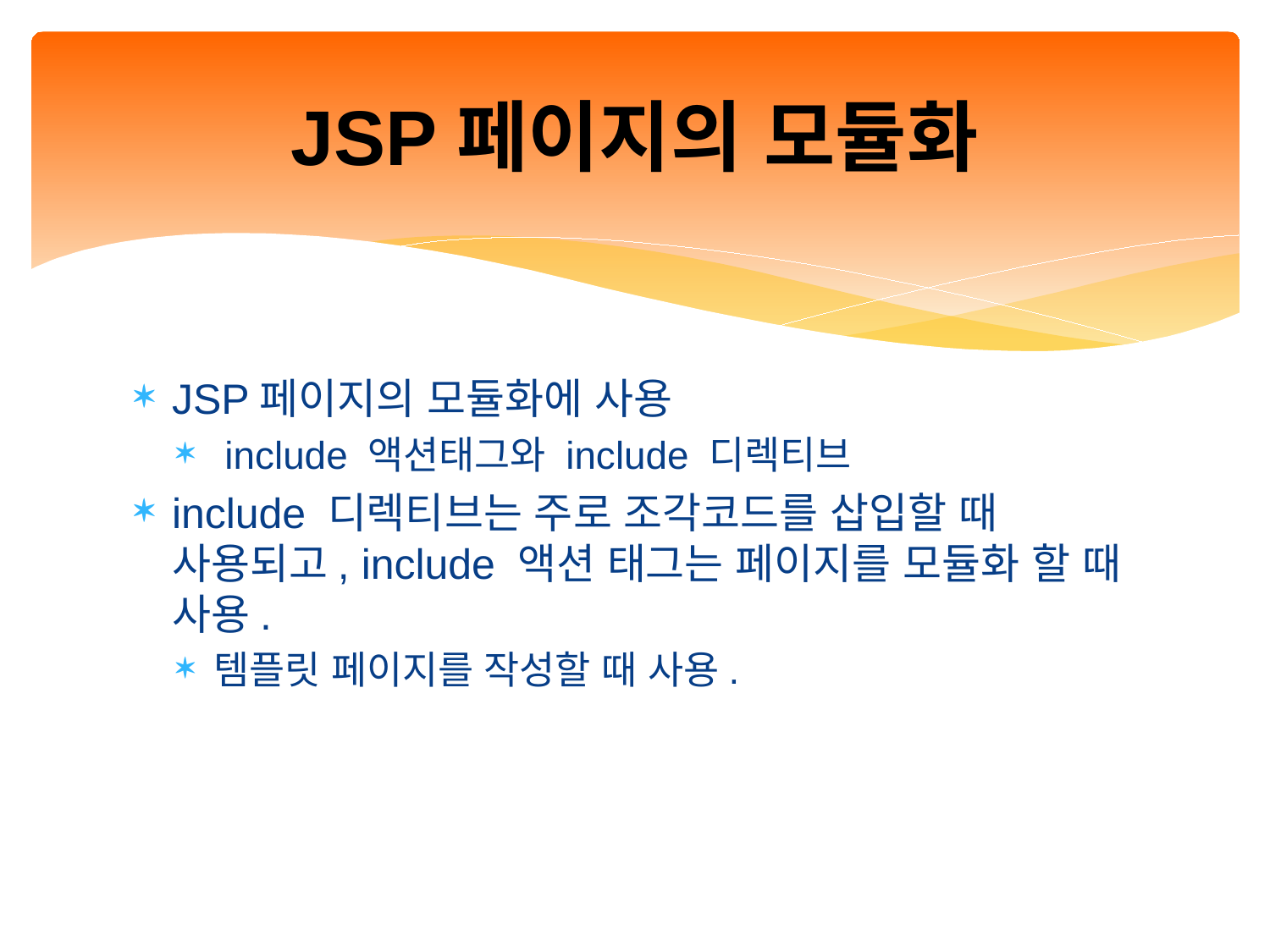

# JSP페이지의 모듈화
JSP페이지의 모듈화에 사용
 include 액션태그와 include 디렉티브
include 디렉티브는 주로 조각코드를 삽입할 때 사용되고, include 액션 태그는 페이지를 모듈화 할 때 사용.
템플릿 페이지를 작성할 때 사용.